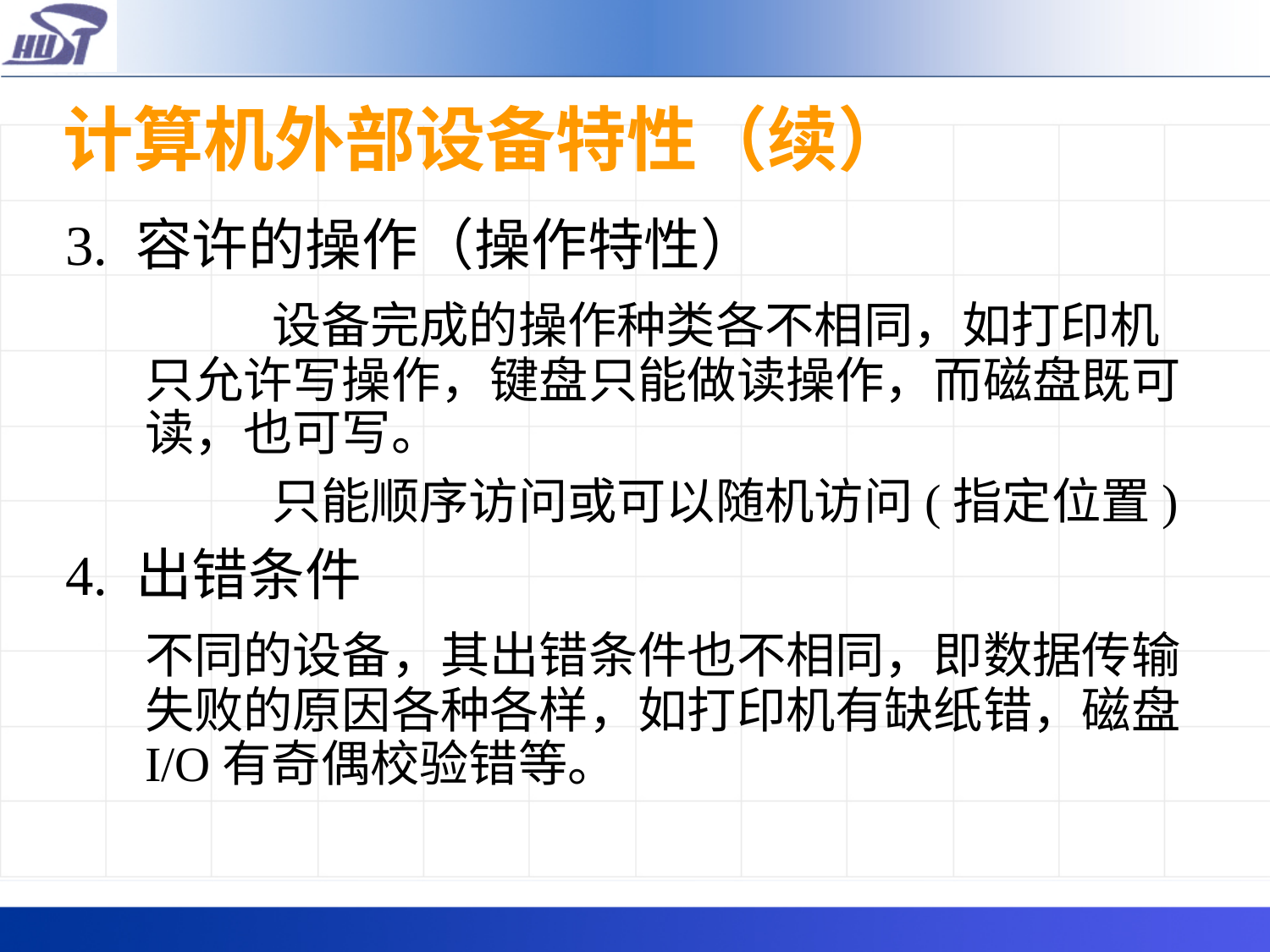

# 计算机外部设备特性（续）
3. 容许的操作（操作特性）
		设备完成的操作种类各不相同，如打印机只允许写操作，键盘只能做读操作，而磁盘既可读，也可写。
		只能顺序访问或可以随机访问(指定位置)
4. 出错条件
	不同的设备，其出错条件也不相同，即数据传输失败的原因各种各样，如打印机有缺纸错，磁盘I/O有奇偶校验错等。
6